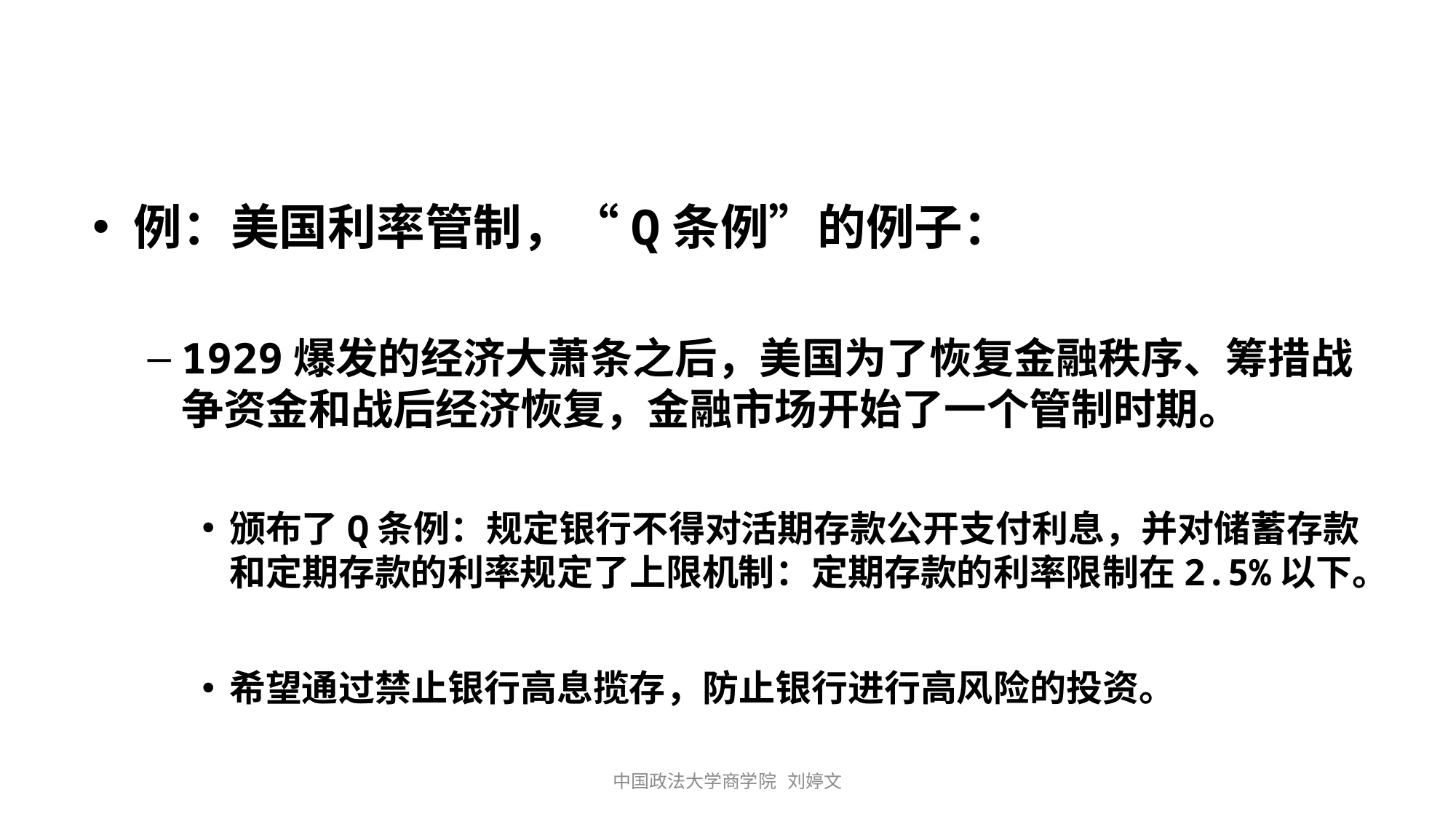

#
例：美国利率管制，“Q条例”的例子：

1929爆发的经济大萧条之后，美国为了恢复金融秩序、筹措战争资金和战后经济恢复，金融市场开始了一个管制时期。

颁布了Q条例：规定银行不得对活期存款公开支付利息，并对储蓄存款和定期存款的利率规定了上限机制：定期存款的利率限制在2.5%以下。

希望通过禁止银行高息揽存，防止银行进行高风险的投资。

中国政法大学商学院  刘婷文